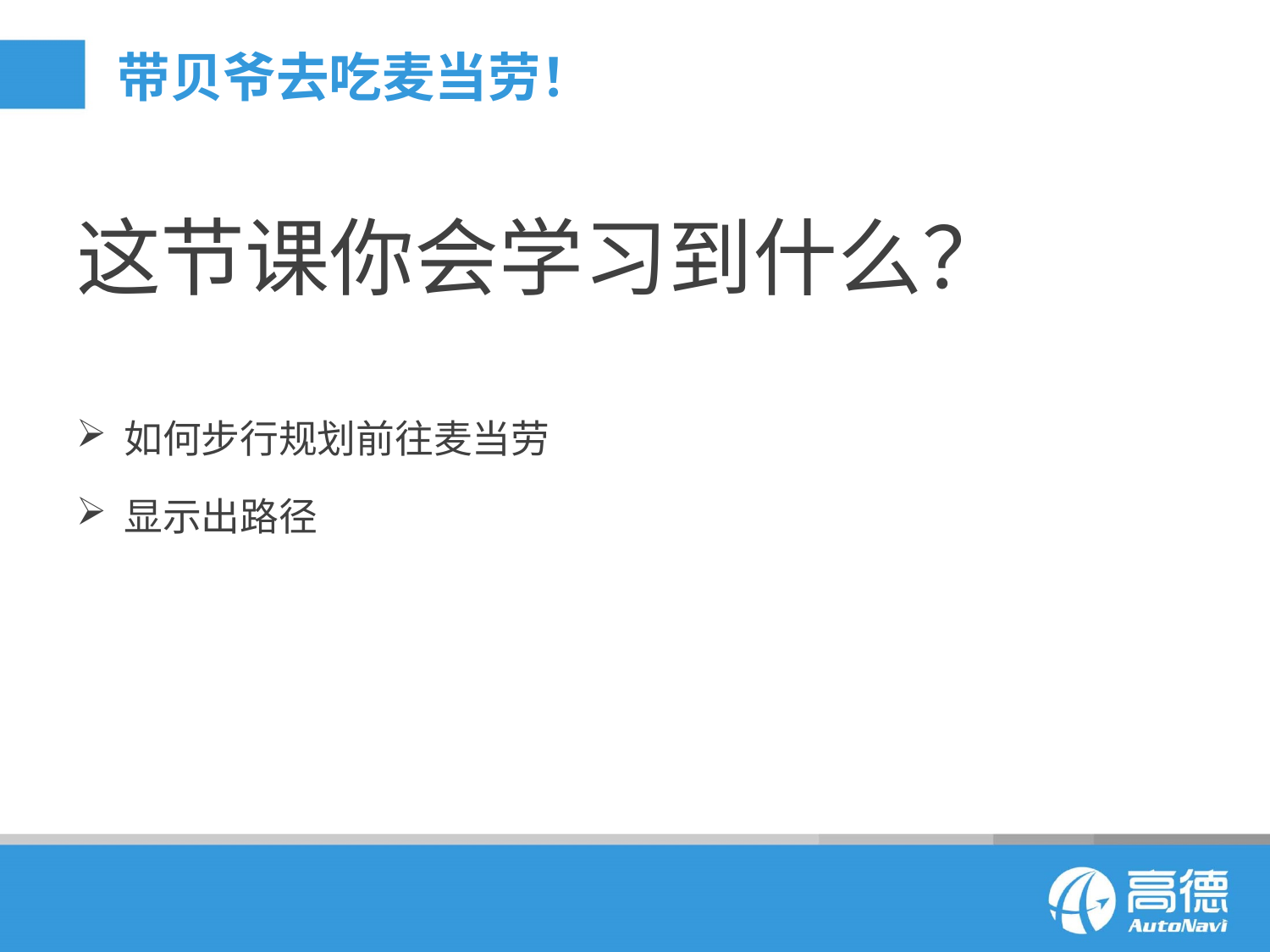

# 带贝爷去吃麦当劳！
这节课你会学习到什么？

如何步行规划前往麦当劳
显示出路径